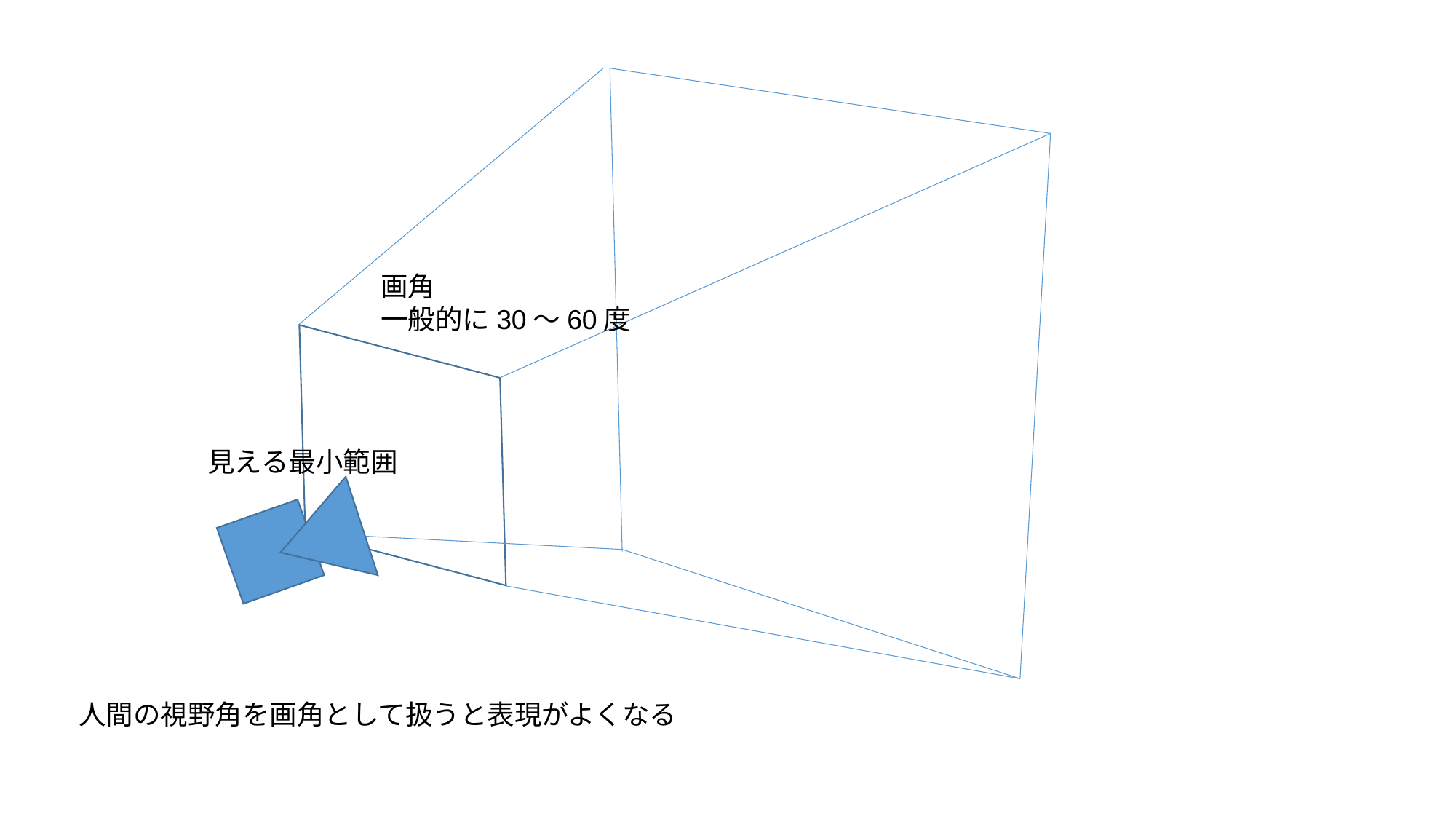

画角
一般的に30～60度

見える最小範囲

人間の視野角を画角として扱うと表現がよくなる